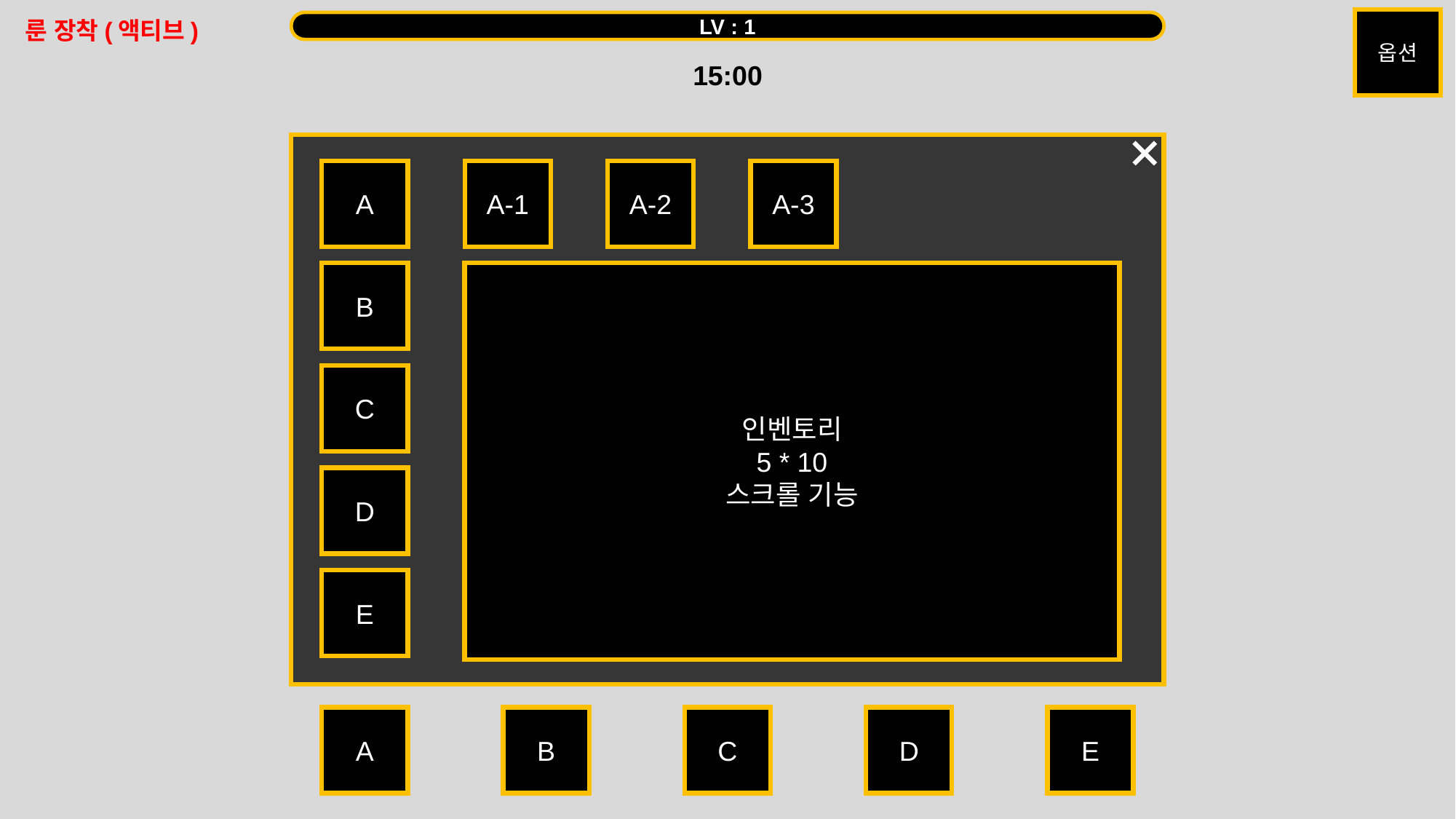

옵션
룬 장착(액티브)
LV : 1
15:00

A
A-1
A-2
A-3
B
인벤토리
5 * 10
스크롤 기능
Tower
C
D
E
A
B
C
D
E